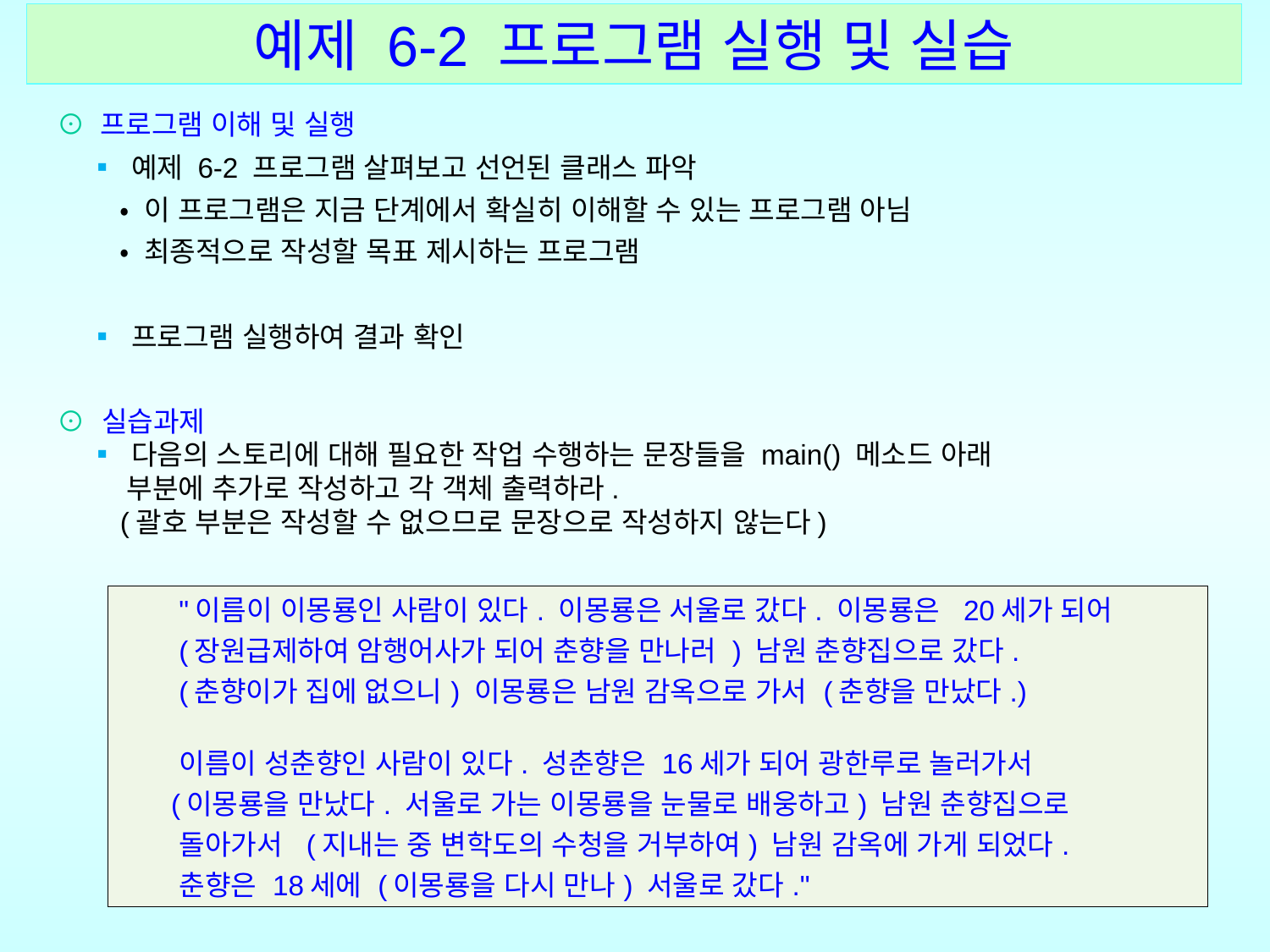

예제 6-2 프로그램 실행 및 실습
⊙ 프로그램 이해 및 실행
    ▪ 예제 6-2 프로그램 살펴보고 선언된 클래스 파악
        • 이 프로그램은 지금 단계에서 확실히 이해할 수 있는 프로그램 아님
        • 최종적으로 작성할 목표 제시하는 프로그램

    ▪ 프로그램 실행하여 결과 확인

⊙ 실습과제
    ▪ 다음의 스토리에 대해 필요한 작업 수행하는 문장들을 main() 메소드 아래
        부분에 추가로 작성하고 각 객체 출력하라.
        (괄호 부분은 작성할 수 없으므로 문장으로 작성하지 않는다)
| "이름이 이몽룡인 사람이 있다. 이몽룡은 서울로 갔다. 이몽룡은 20세가 되어 (장원급제하여 암행어사가 되어 춘향을 만나러 ) 남원 춘향집으로 갔다. (춘향이가 집에 없으니) 이몽룡은 남원 감옥으로 가서 (춘향을 만났다.) 이름이 성춘향인 사람이 있다. 성춘향은 16세가 되어 광한루로 놀러가서 (이몽룡을 만났다. 서울로 가는 이몽룡을 눈물로 배웅하고) 남원 춘향집으로 돌아가서 (지내는 중 변학도의 수청을 거부하여) 남원 감옥에 가게 되었다. 춘향은 18세에 (이몽룡을 다시 만나) 서울로 갔다." |
| --- |